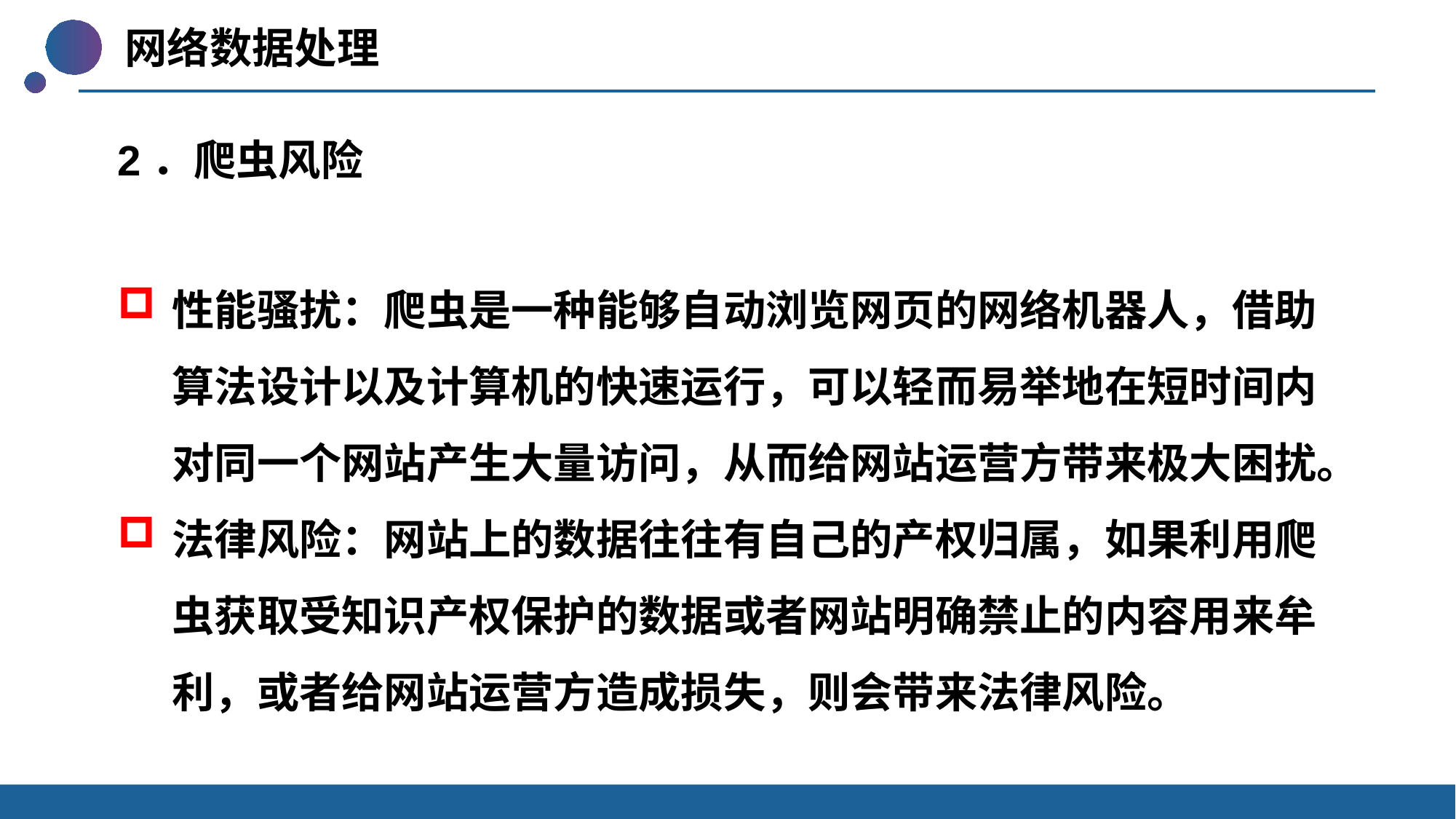

网络数据处理

2．爬虫风险
性能骚扰：爬虫是一种能够自动浏览网页的网络机器人，借助算法设计以及计算机的快速运行，可以轻而易举地在短时间内对同一个网站产生大量访问，从而给网站运营方带来极大困扰。
法律风险：网站上的数据往往有自己的产权归属，如果利用爬虫获取受知识产权保护的数据或者网站明确禁止的内容用来牟利，或者给网站运营方造成损失，则会带来法律风险。